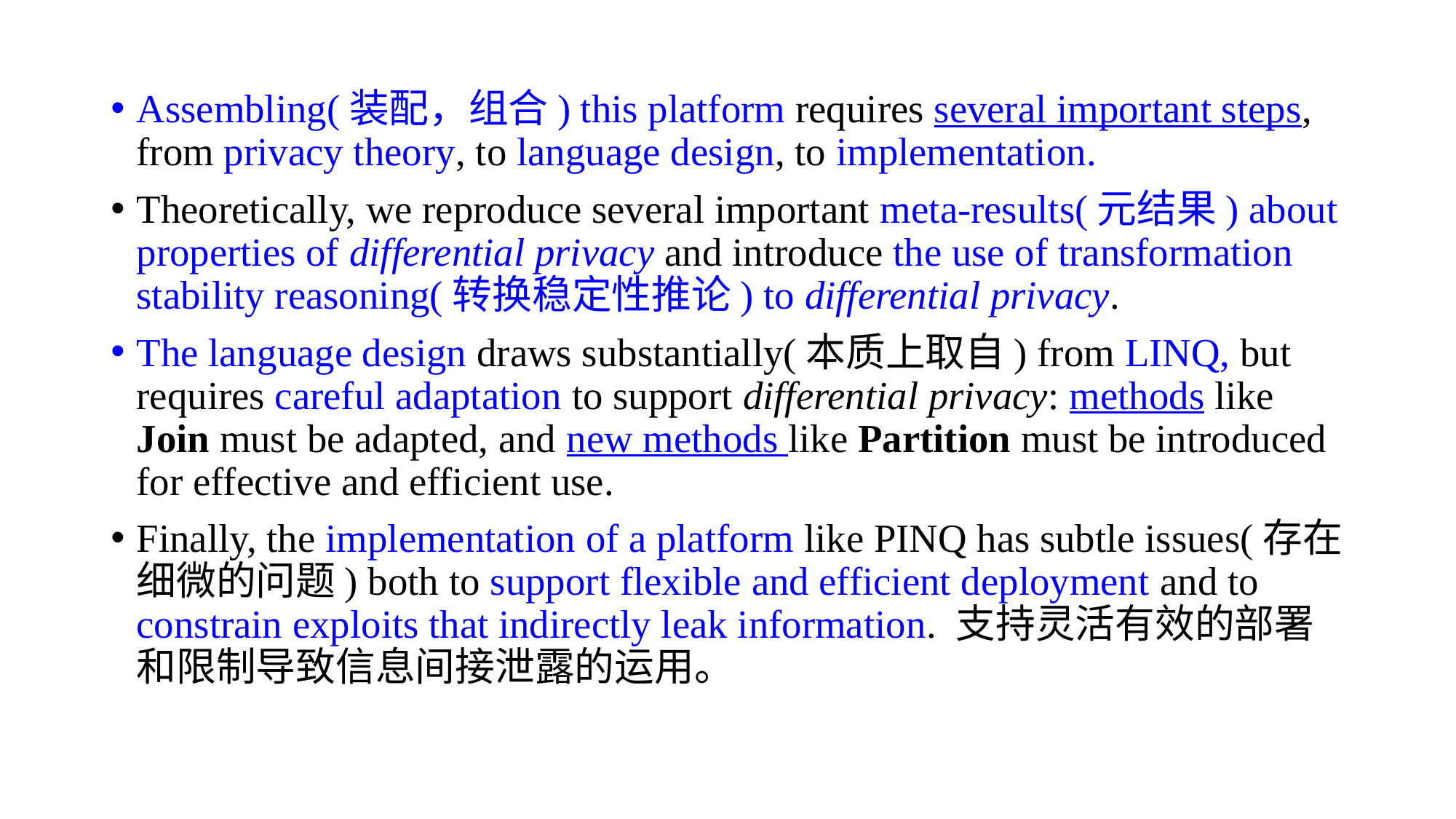

Assembling(装配，组合) this platform requires several important steps, from privacy theory, to language design, to implementation.
Theoretically, we reproduce several important meta-results(元结果) about properties of differential privacy and introduce the use of transformation stability reasoning(转换稳定性推论) to differential privacy.
The language design draws substantially(本质上取自) from LINQ, but requires careful adaptation to support differential privacy: methods like Join must be adapted, and new methods like Partition must be introduced for effective and efficient use.
Finally, the implementation of a platform like PINQ has subtle issues(存在细微的问题) both to support flexible and efficient deployment and to constrain exploits that indirectly leak information. 支持灵活有效的部署和限制导致信息间接泄露的运用。